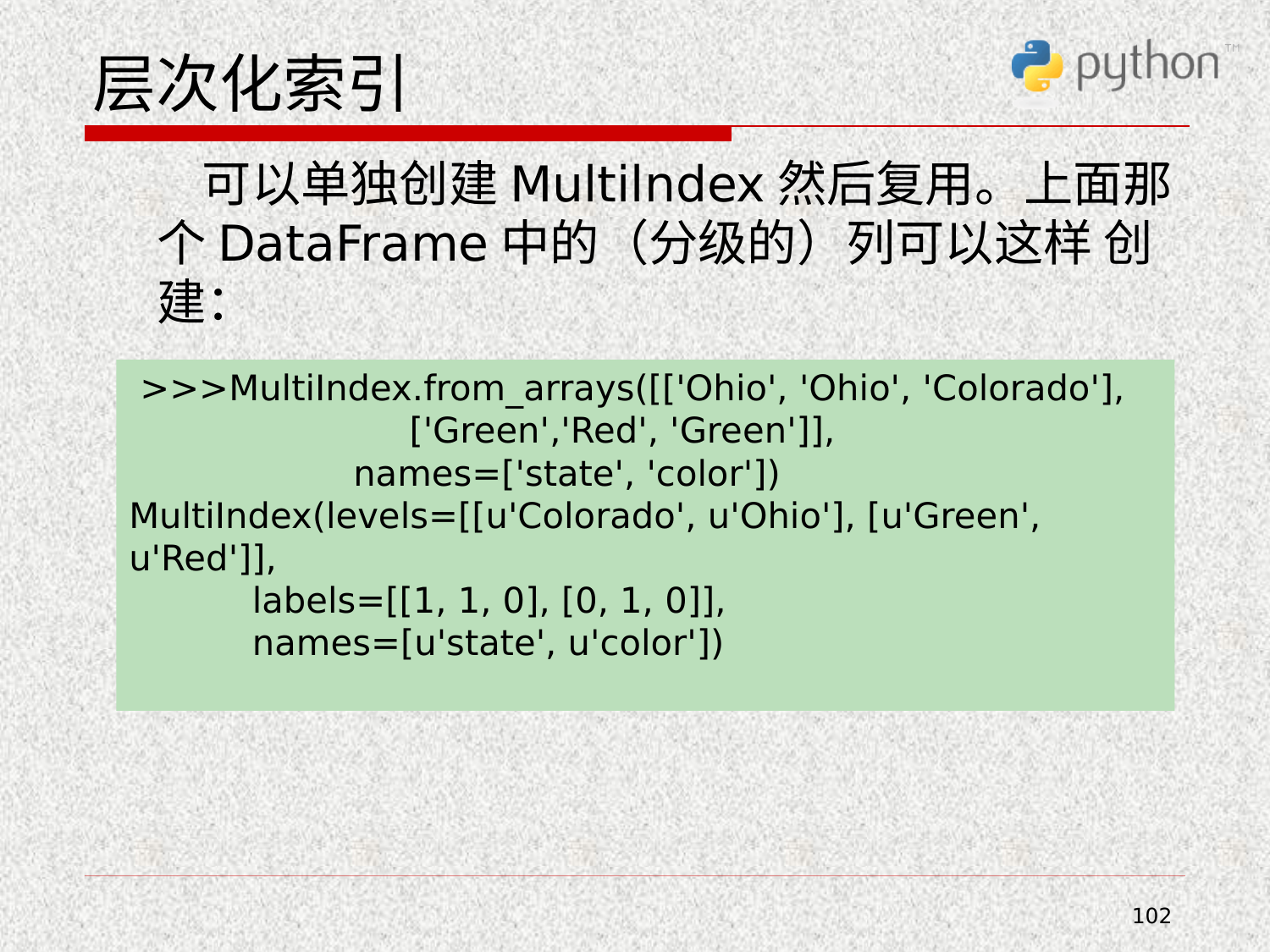

# 层次化索引
         可以单独创建Multilndex然后复用。上面那个DataFrame中的（分级的）列可以这样 创建：

 >>>MultiIndex.from_arrays([['Ohio', 'Ohio', 'Colorado'],
                         ['Green','Red', 'Green']],
                    names=['state', 'color'])
MultiIndex(levels=[[u'Colorado', u'Ohio'], [u'Green', u'Red']],
           labels=[[1, 1, 0], [0, 1, 0]],
           names=[u'state', u'color'])

102